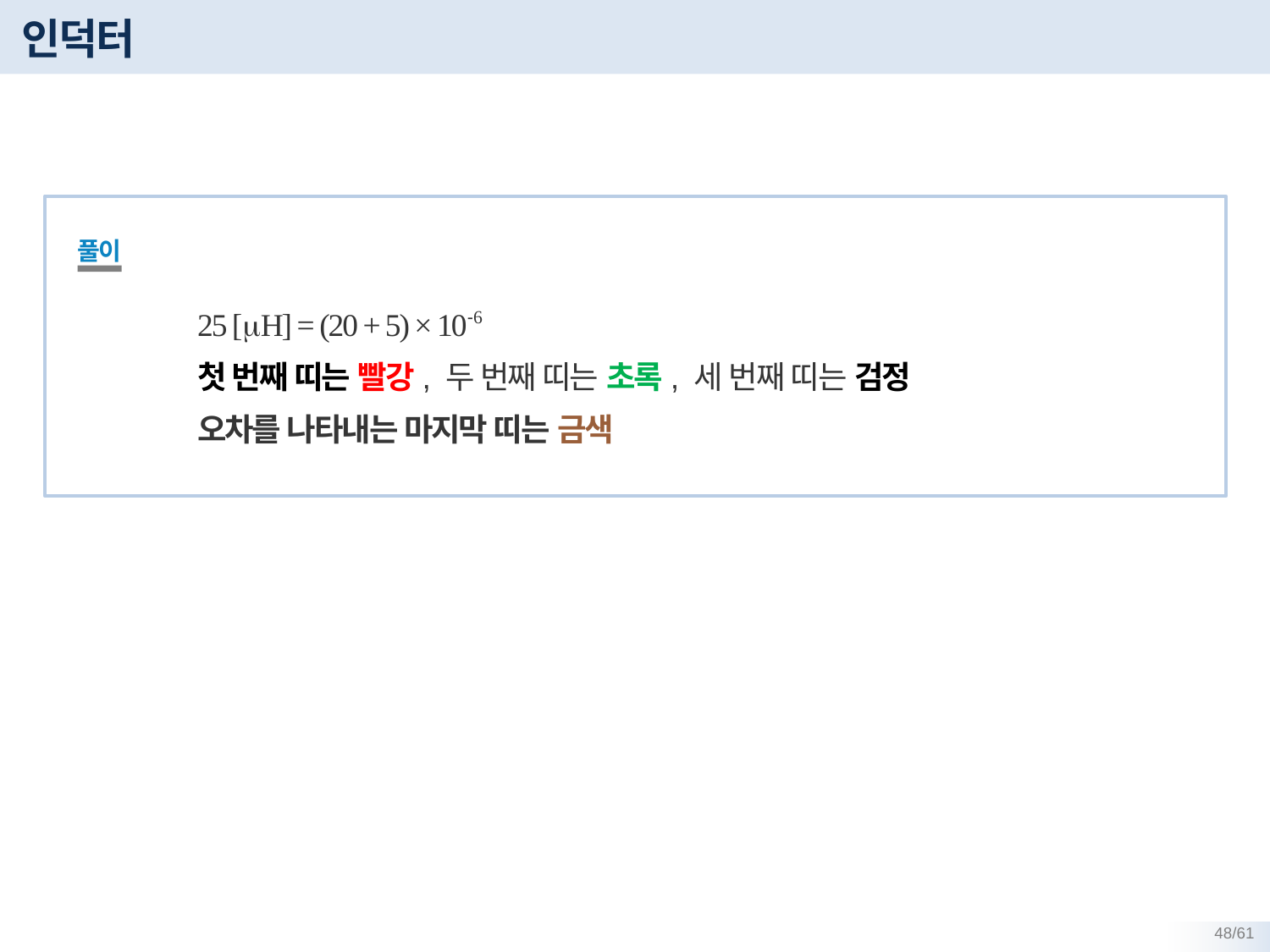

# 인덕터

풀이

25 [μH] = (20 + 5) × 10-6
첫 번째 띠는 빨강, 두 번째 띠는 초록, 세 번째 띠는 검정
오차를 나타내는 마지막 띠는 금색